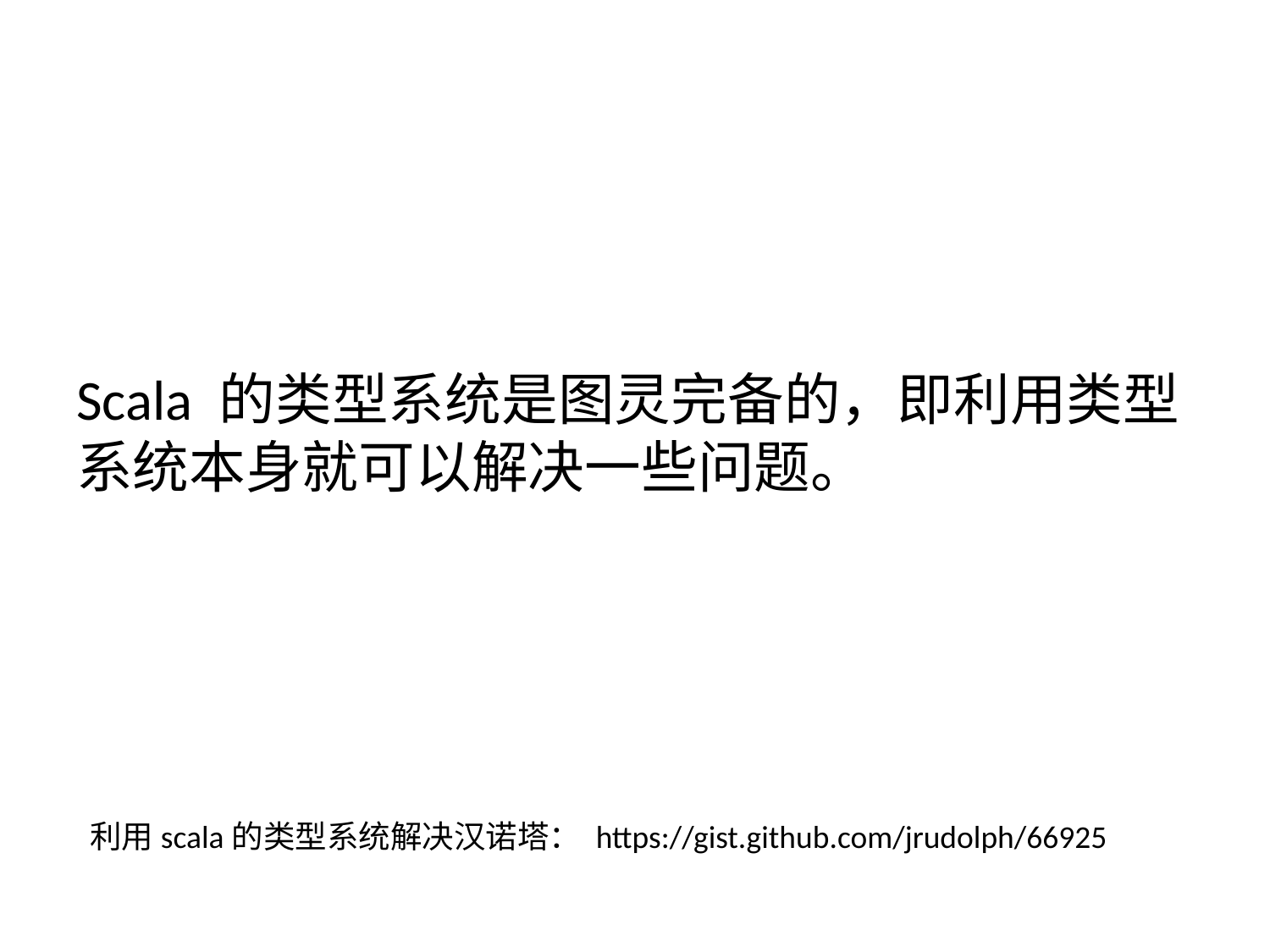

Scala 的类型系统是图灵完备的，即利用类型系统本身就可以解决一些问题。
利用scala的类型系统解决汉诺塔： https://gist.github.com/jrudolph/66925